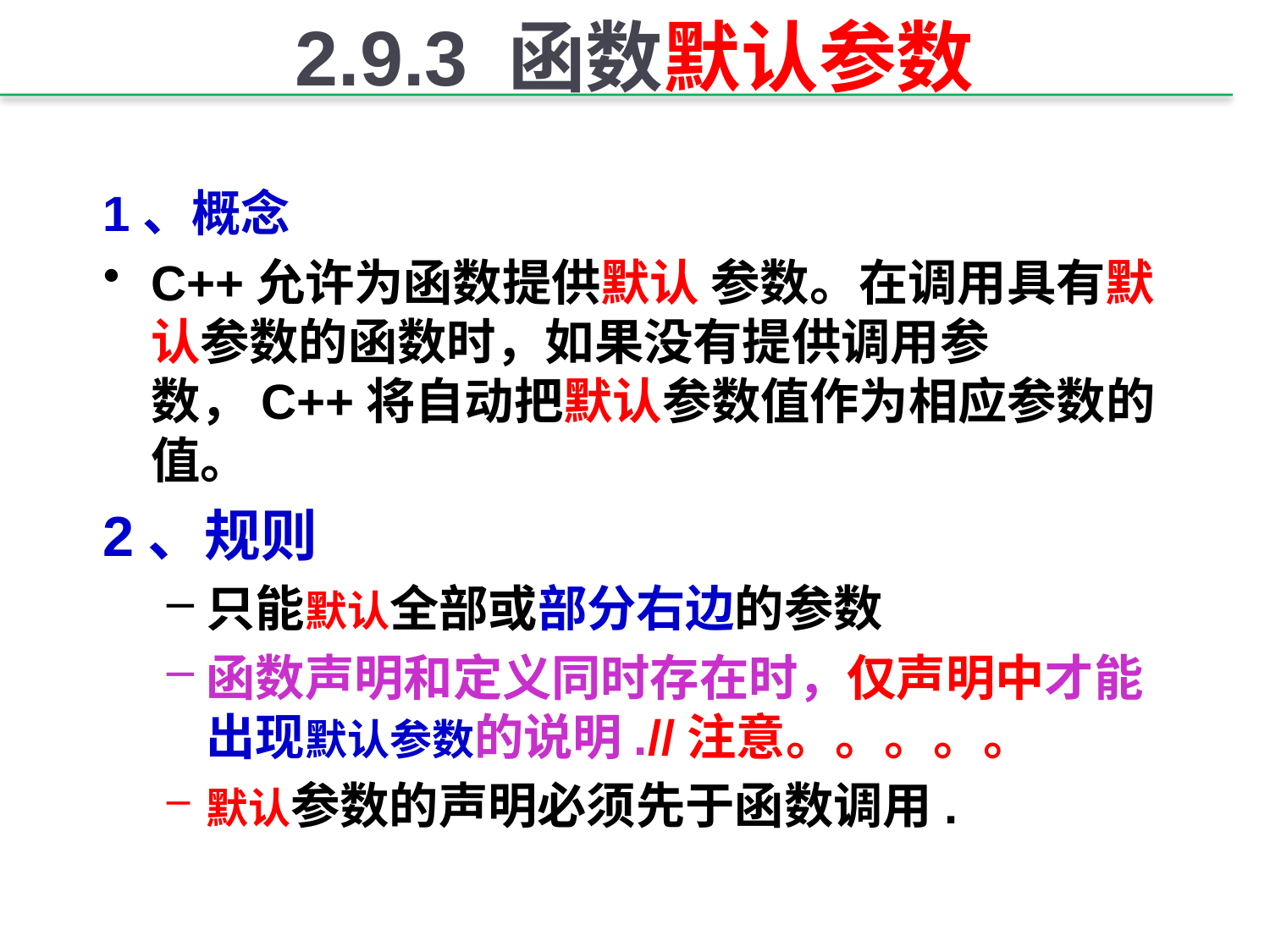

# 2.9.3 函数默认参数
1、概念
C++允许为函数提供默认 参数。在调用具有默认参数的函数时，如果没有提供调用参数，C++将自动把默认参数值作为相应参数的值。
2、规则
只能默认全部或部分右边的参数
函数声明和定义同时存在时，仅声明中才能出现默认参数的说明.//注意。。。。。
默认参数的声明必须先于函数调用.